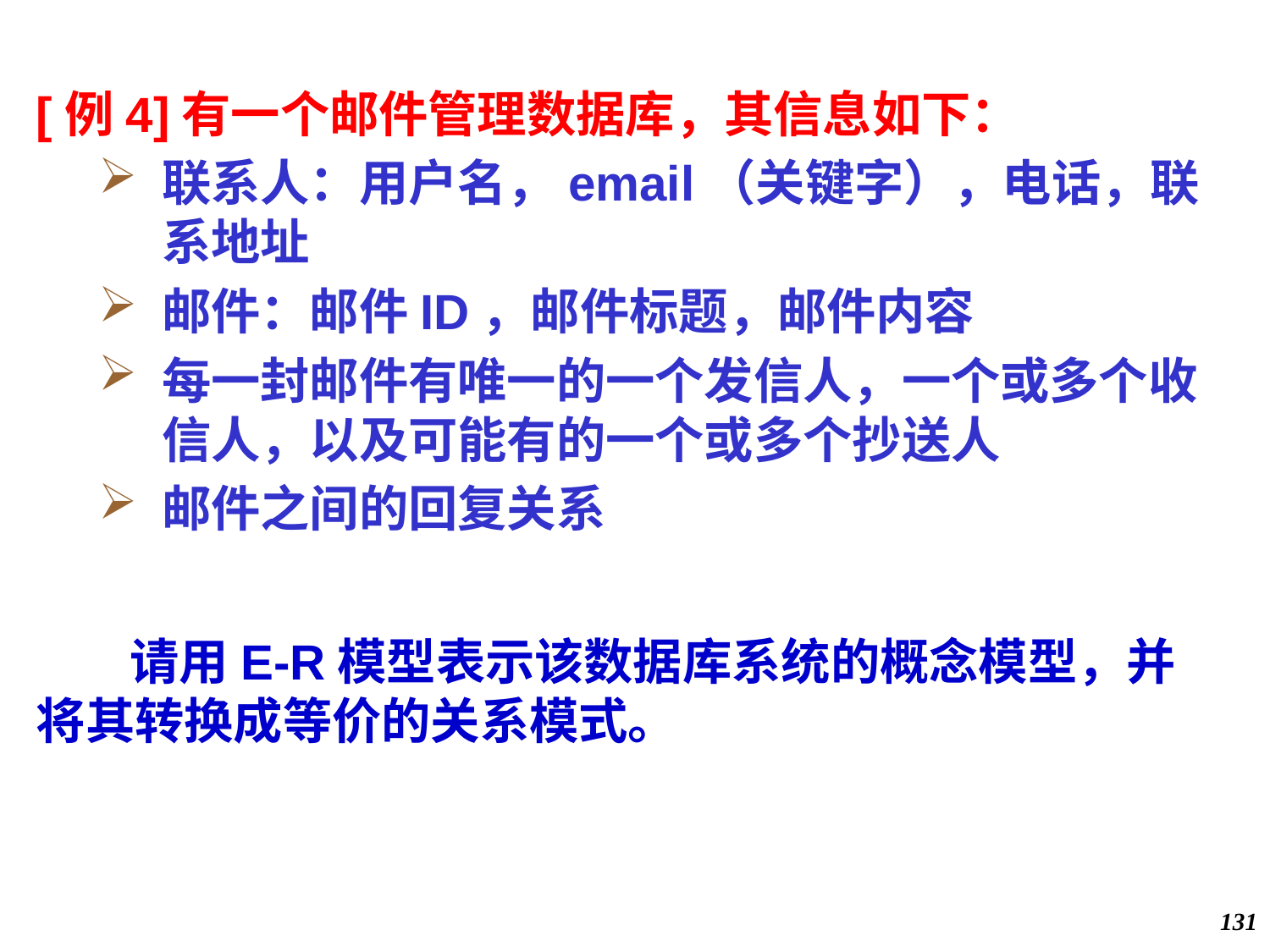

# [例4]有一个邮件管理数据库，其信息如下：
联系人：用户名，email（关键字），电话，联系地址
邮件：邮件ID，邮件标题，邮件内容
每一封邮件有唯一的一个发信人，一个或多个收信人，以及可能有的一个或多个抄送人
邮件之间的回复关系

请用E-R模型表示该数据库系统的概念模型，并将其转换成等价的关系模式。
131